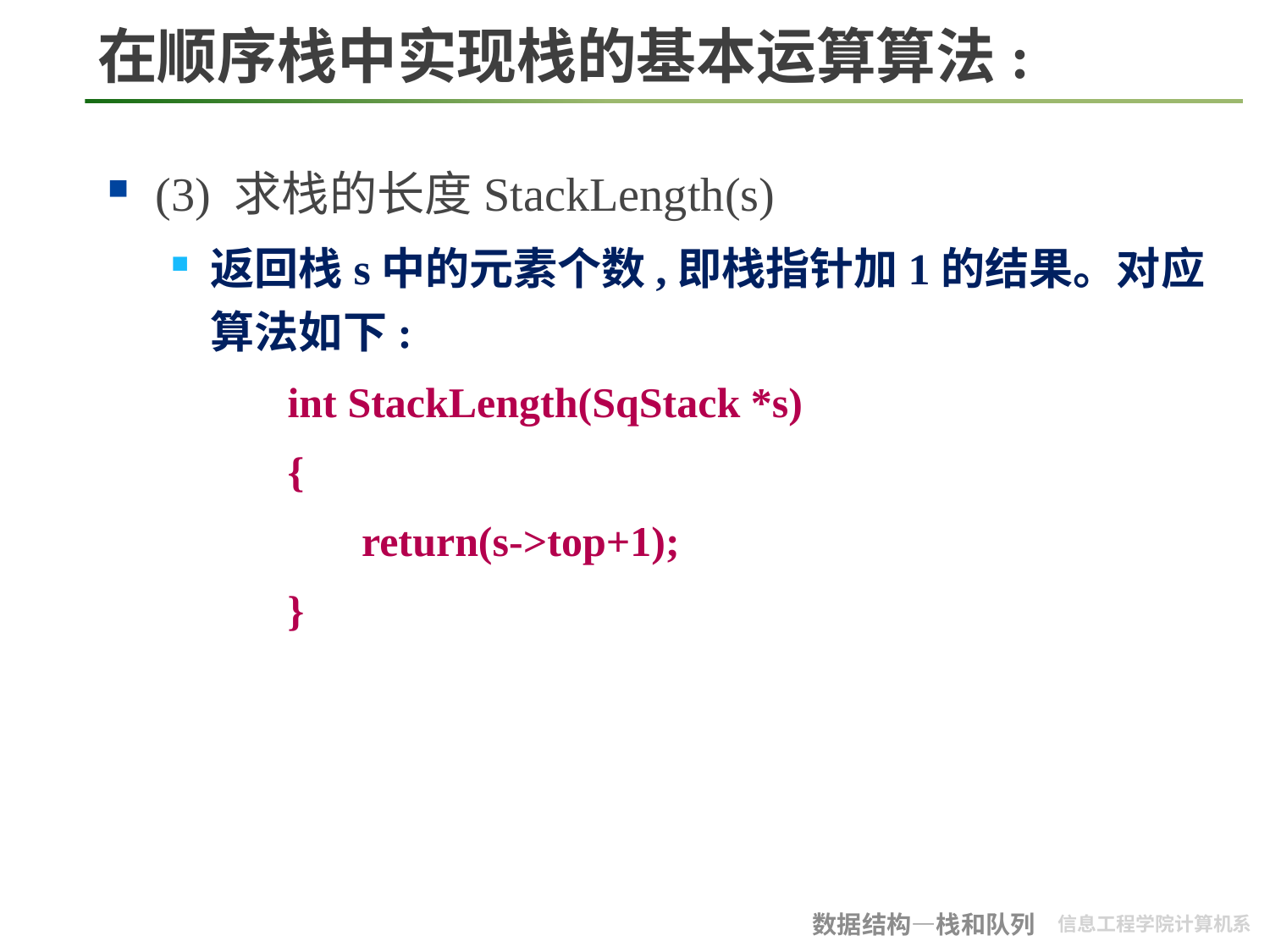

# 在顺序栈中实现栈的基本运算算法:
(3) 求栈的长度StackLength(s)
返回栈s中的元素个数,即栈指针加1的结果。对应算法如下:
     int StackLength(SqStack *s)
     {
	return(s->top+1);
     }